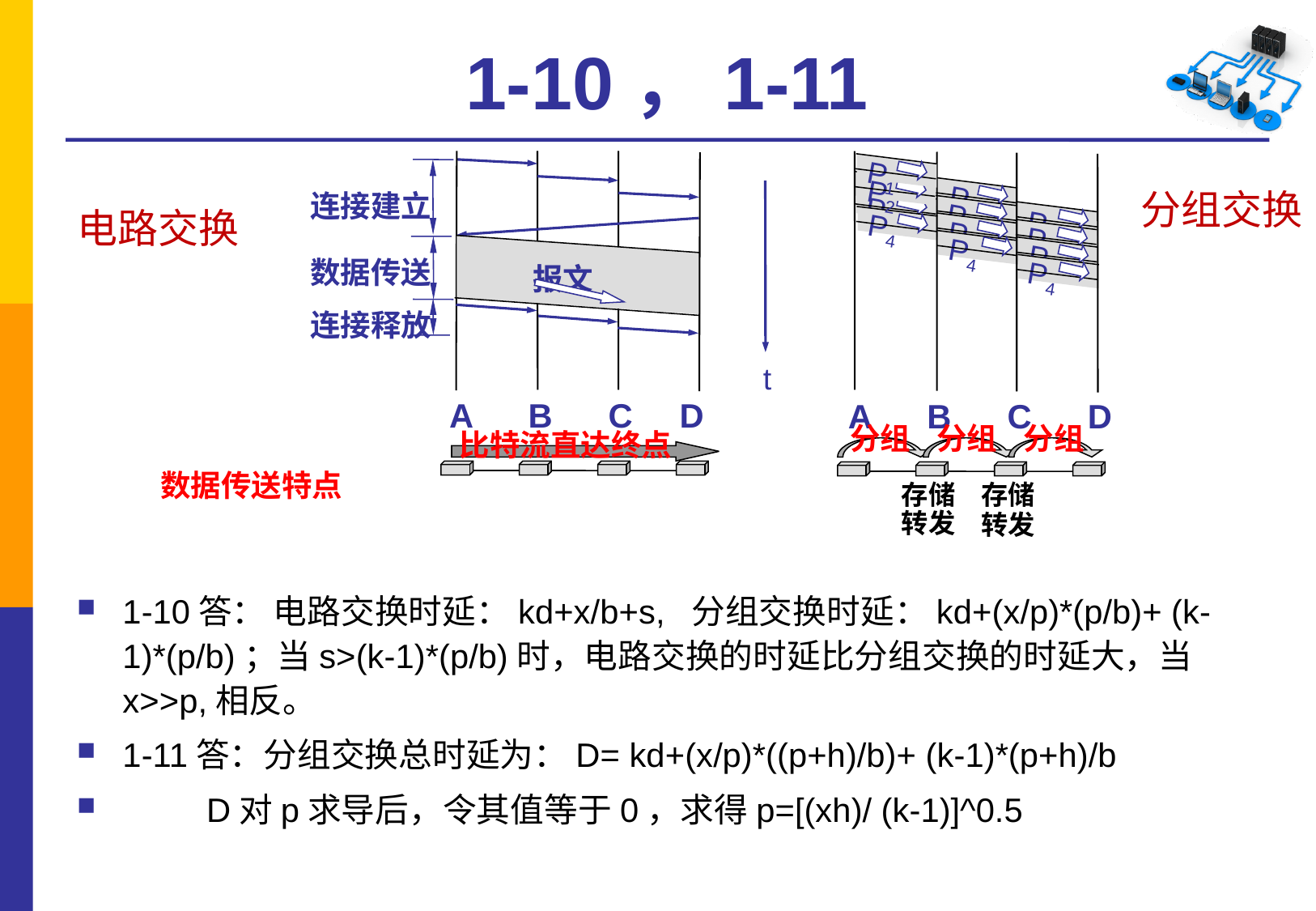

# 1-10，1-11

P1

P2

P1

分组交换

P3
连接建立

P2

电路交换
P1

P4

P3

P2

P4

P3

P4
数据传送

报文

连接释放

t
A      B      C     D
A      B      C      D
分组
分组
分组
比特流直达终点

数据传送特点

存储
转发
存储
转发
1-10答： 电路交换时延：kd+x/b+s,  分组交换时延：kd+(x/p)*(p/b)+ (k-1)*(p/b)；当s>(k-1)*(p/b)时，电路交换的时延比分组交换的时延大，当x>>p,相反。
1-11答：分组交换总时延为：D= kd+(x/p)*((p+h)/b)+ (k-1)*(p+h)/b
         D对p求导后，令其值等于0，求得p=[(xh)/ (k-1)]^0.5